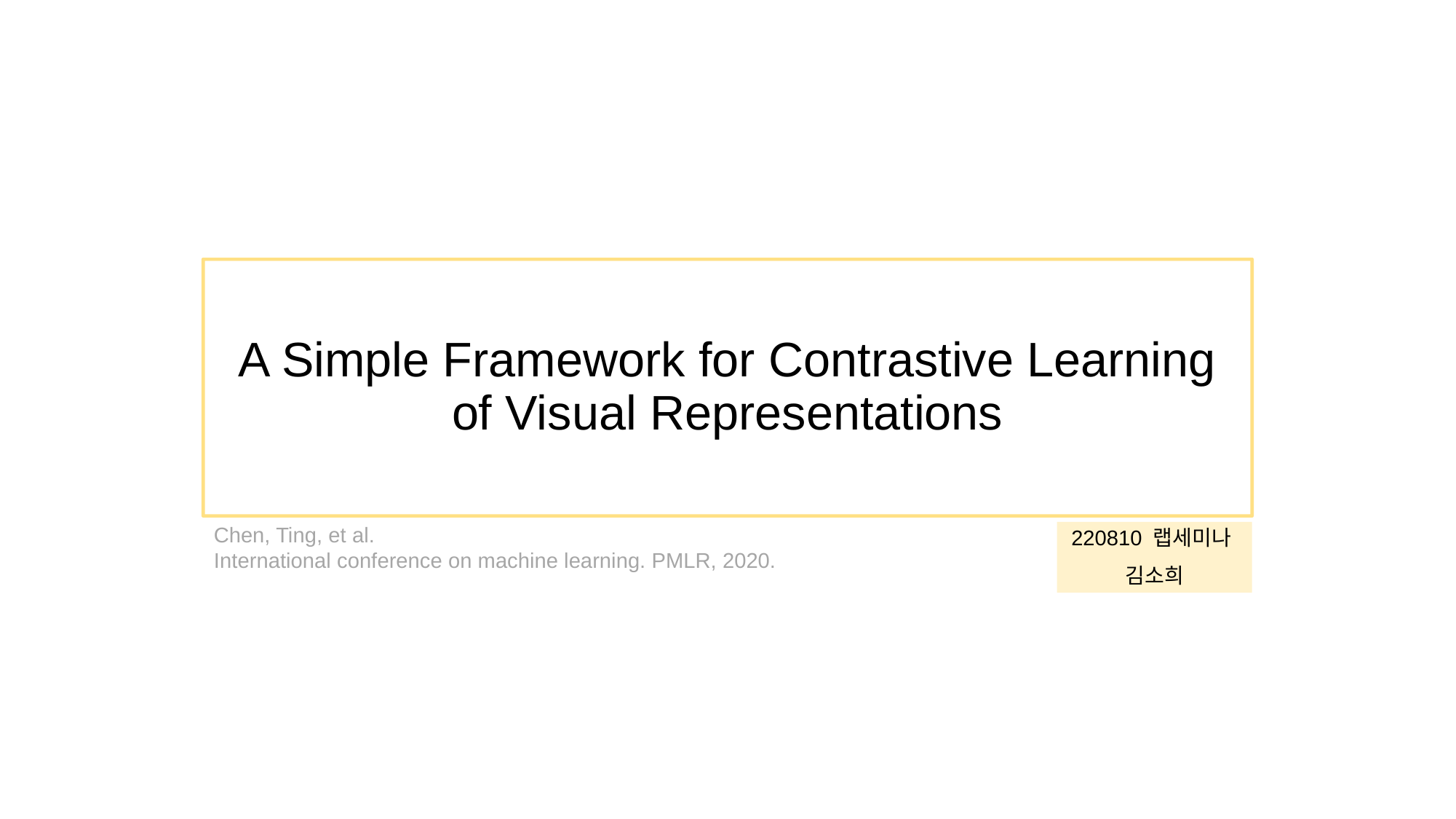

# A Simple Framework for Contrastive Learning of Visual Representations
Chen, Ting, et al.
International conference on machine learning. PMLR, 2020.
220810 랩세미나
김소희